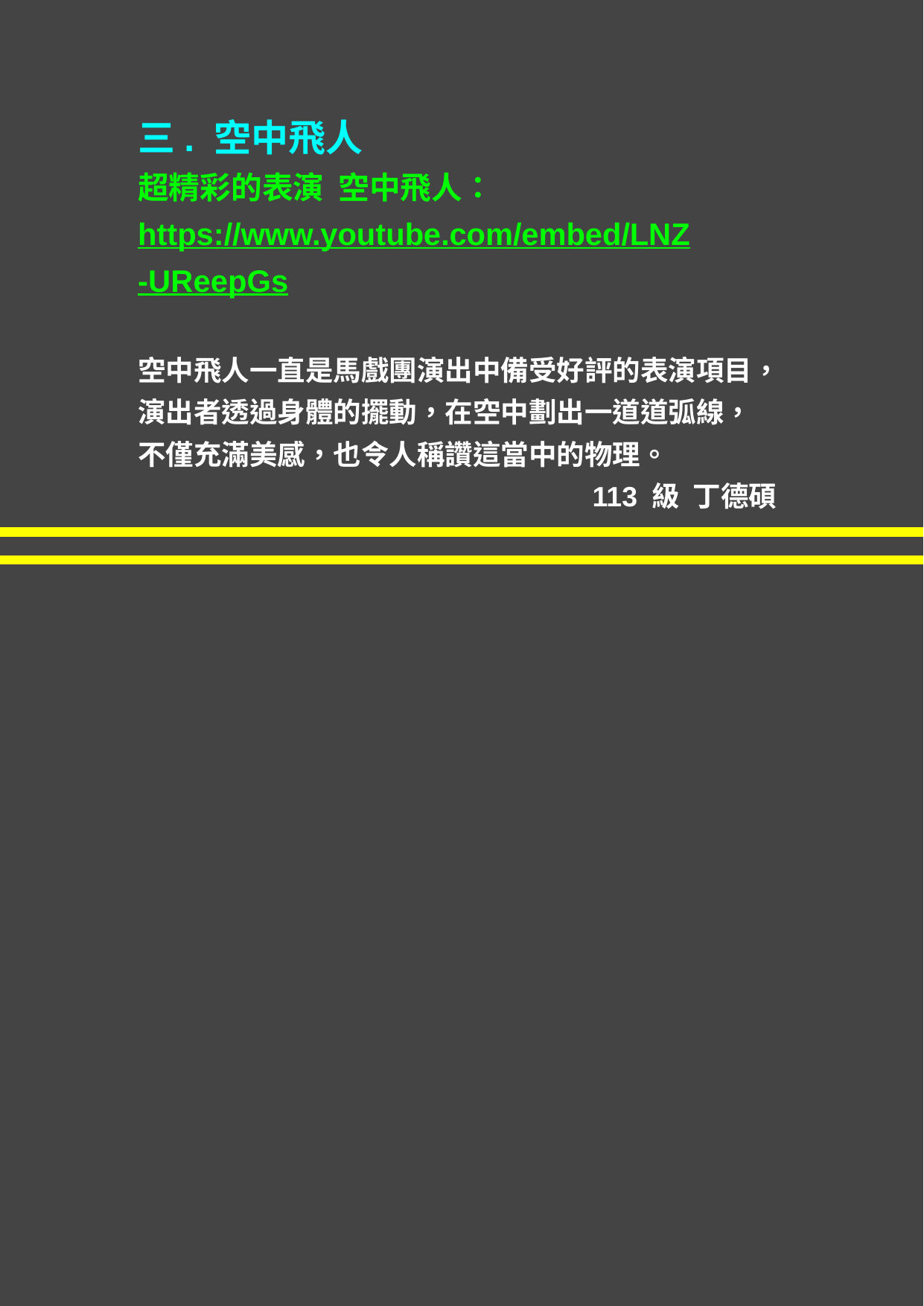

三.	空中飛人
超精彩的表演 空中飛人：
https://www.youtube.com/embed/LNZ
-UReepGs

空中飛人一直是馬戲團演出中備受好評的表演項目，演出者透過身體的擺動，在空中劃出一道道弧線，不僅充滿美感，也令人稱讚這當中的物理。
113 級 丁德碩